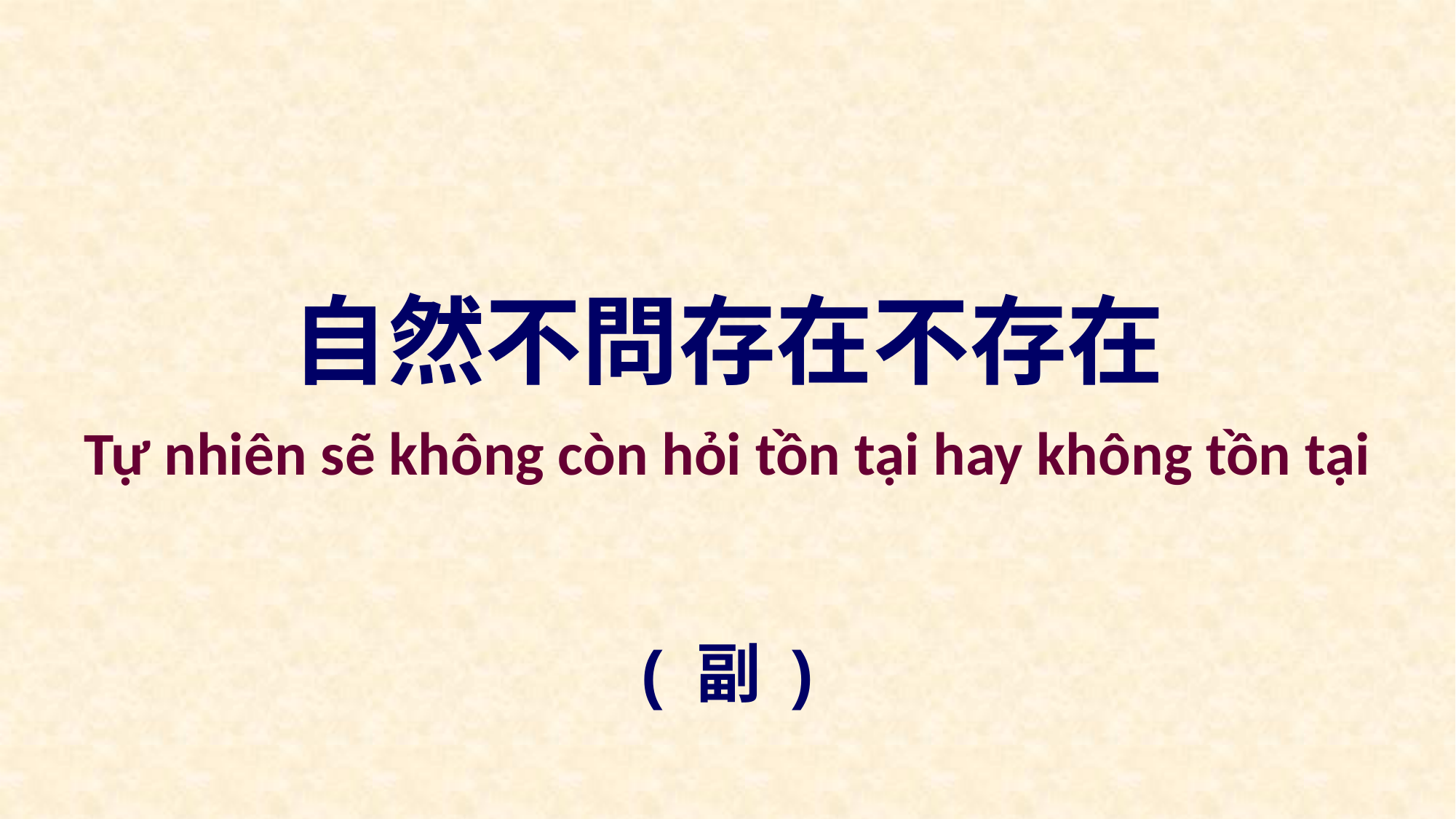

自然不問存在不存在
Tự nhiên sẽ không còn hỏi tồn tại hay không tồn tại
( 副 )